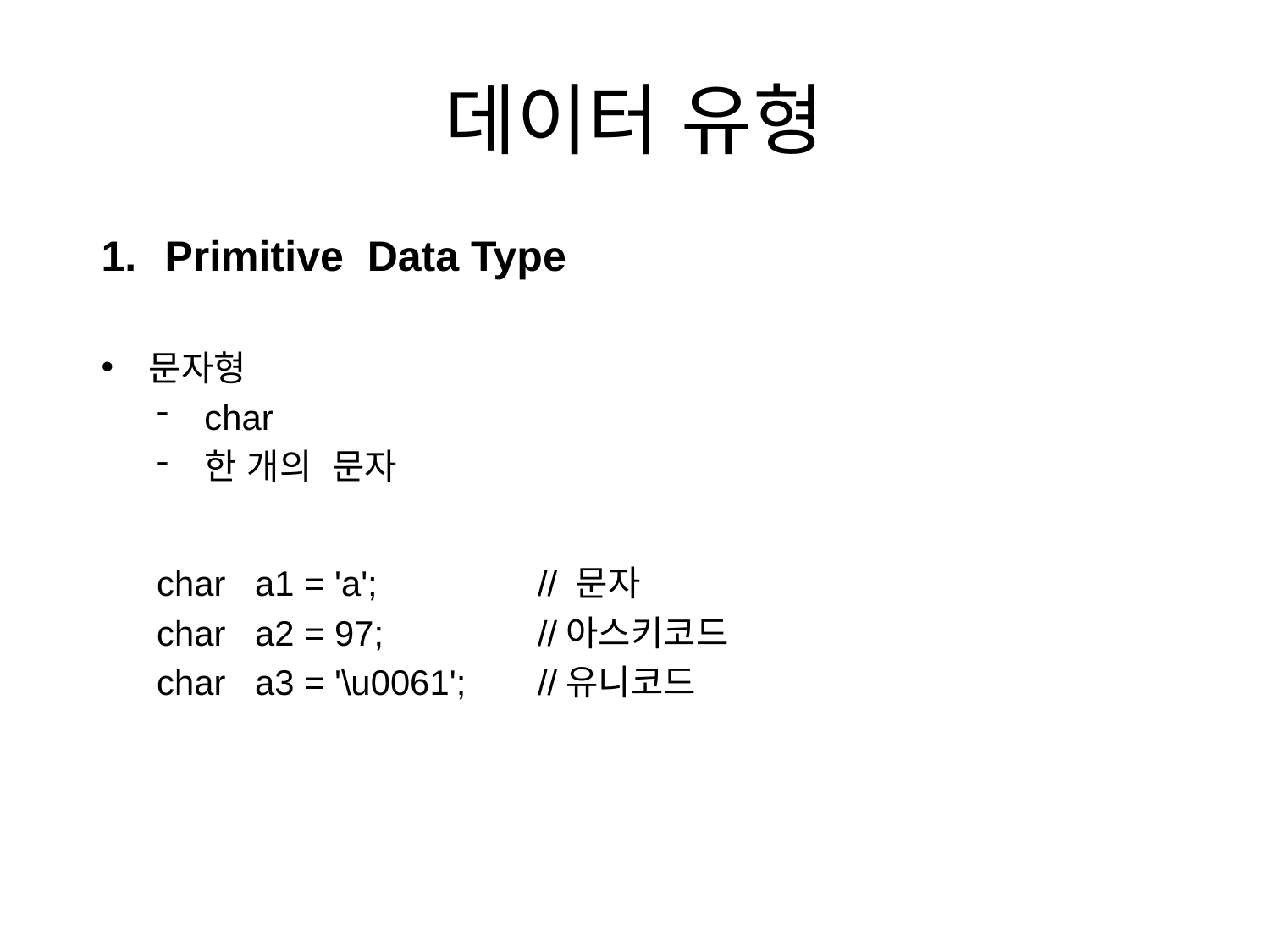

# 데이터 유형
Primitive  Data Type

문자형
char
한 개의  문자

char   a1 = 'a'; 		// 문자
char   a2 = 97; 		//아스키코드
char   a3 = '\u0061'; 	//유니코드